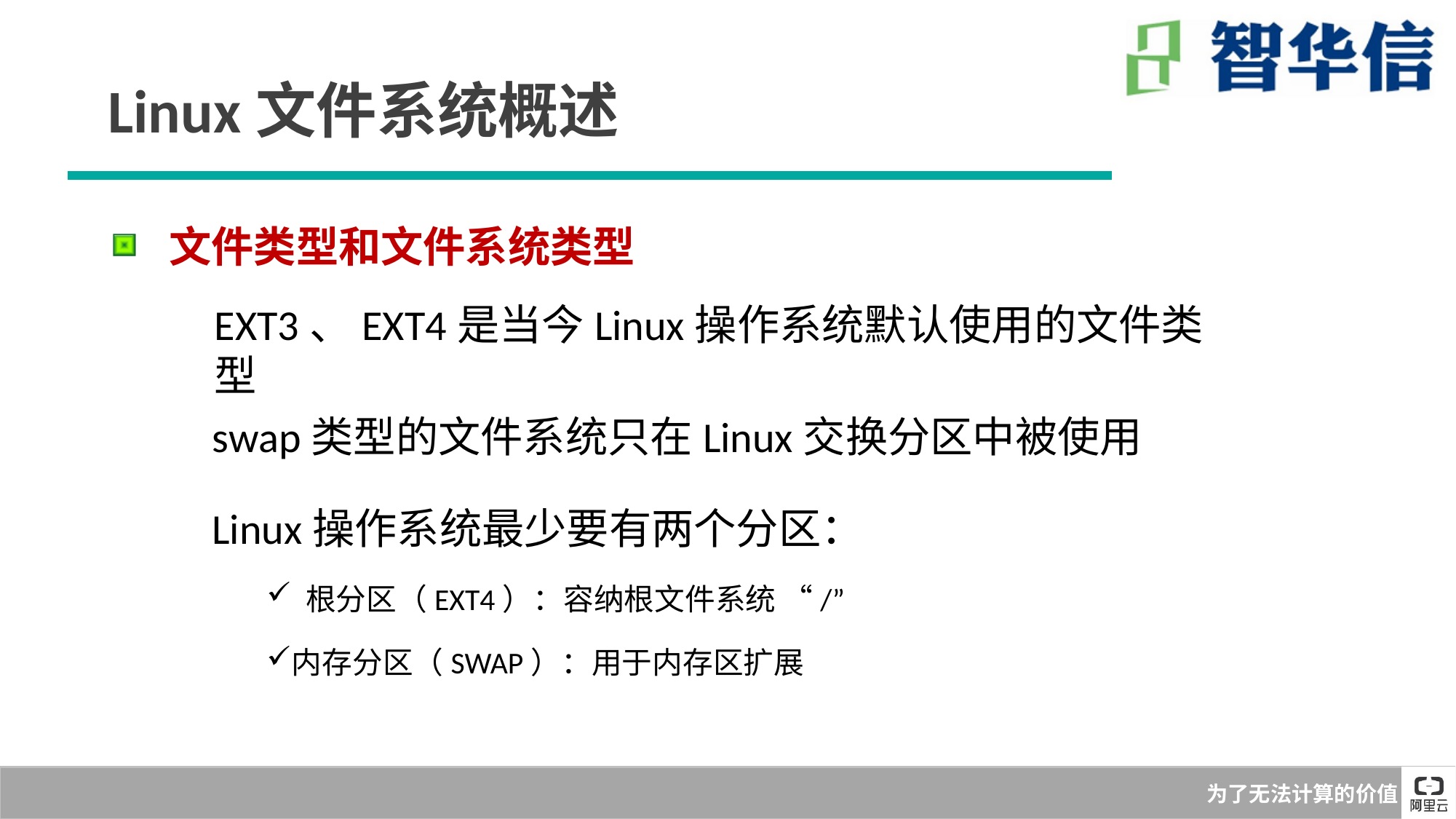

Linux文件系统概述
  文件类型和文件系统类型
EXT3、EXT4是当今Linux操作系统默认使用的文件类型
swap类型的文件系统只在Linux交换分区中被使用
Linux操作系统最少要有两个分区：
 根分区（EXT4）：容纳根文件系统 “/”
内存分区（SWAP）：用于内存区扩展